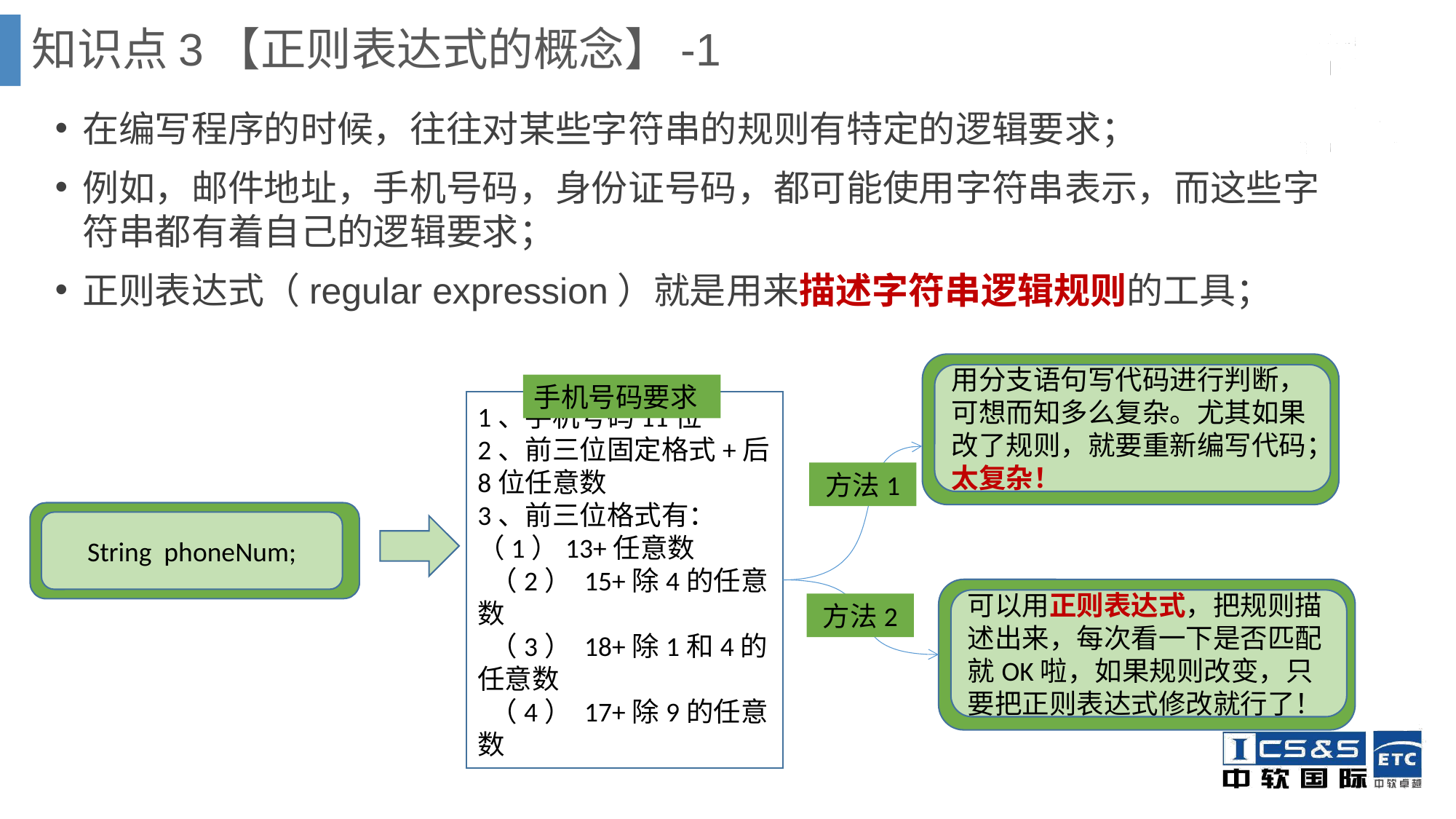

知识点3【正则表达式的概念】-1
在编写程序的时候，往往对某些字符串的规则有特定的逻辑要求；
例如，邮件地址，手机号码，身份证号码，都可能使用字符串表示，而这些字符串都有着自己的逻辑要求；
正则表达式（regular expression）就是用来描述字符串逻辑规则的工具；

用分支语句写代码进行判断，可想而知多么复杂。尤其如果改了规则，就要重新编写代码；太复杂！
手机号码要求
1、手机号码11位
2、前三位固定格式+后8位任意数
3、前三位格式有：
（1）13+任意数
 （2） 15+除4的任意数
 （3） 18+除1和4的任意数
 （4） 17+除9的任意数
方法1

String  phoneNum;

可以用正则表达式，把规则描述出来，每次看一下是否匹配就OK啦，如果规则改变，只要把正则表达式修改就行了！
方法2